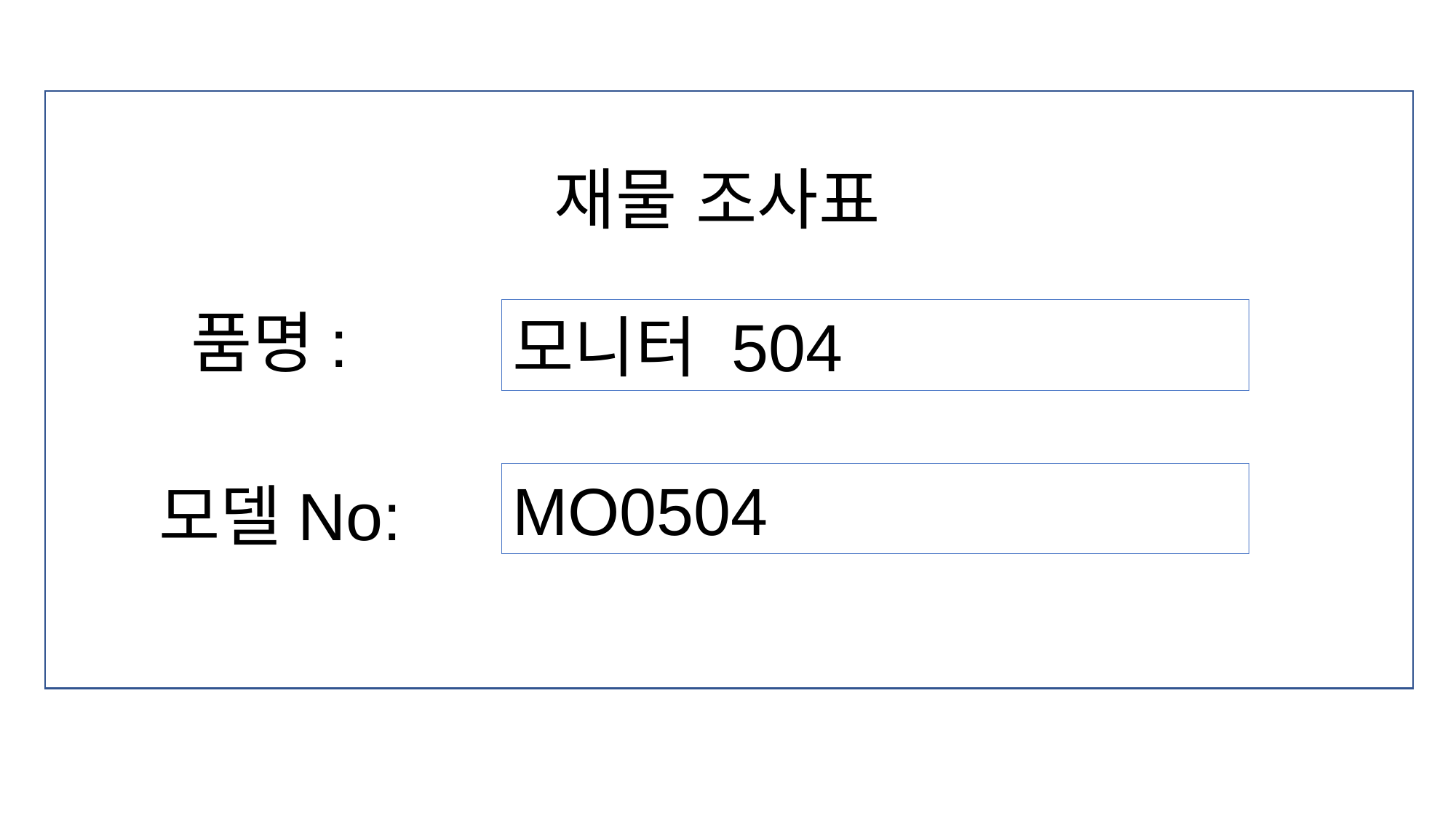

재물 조사표
품명:
모니터 504
MO0504
모델No: